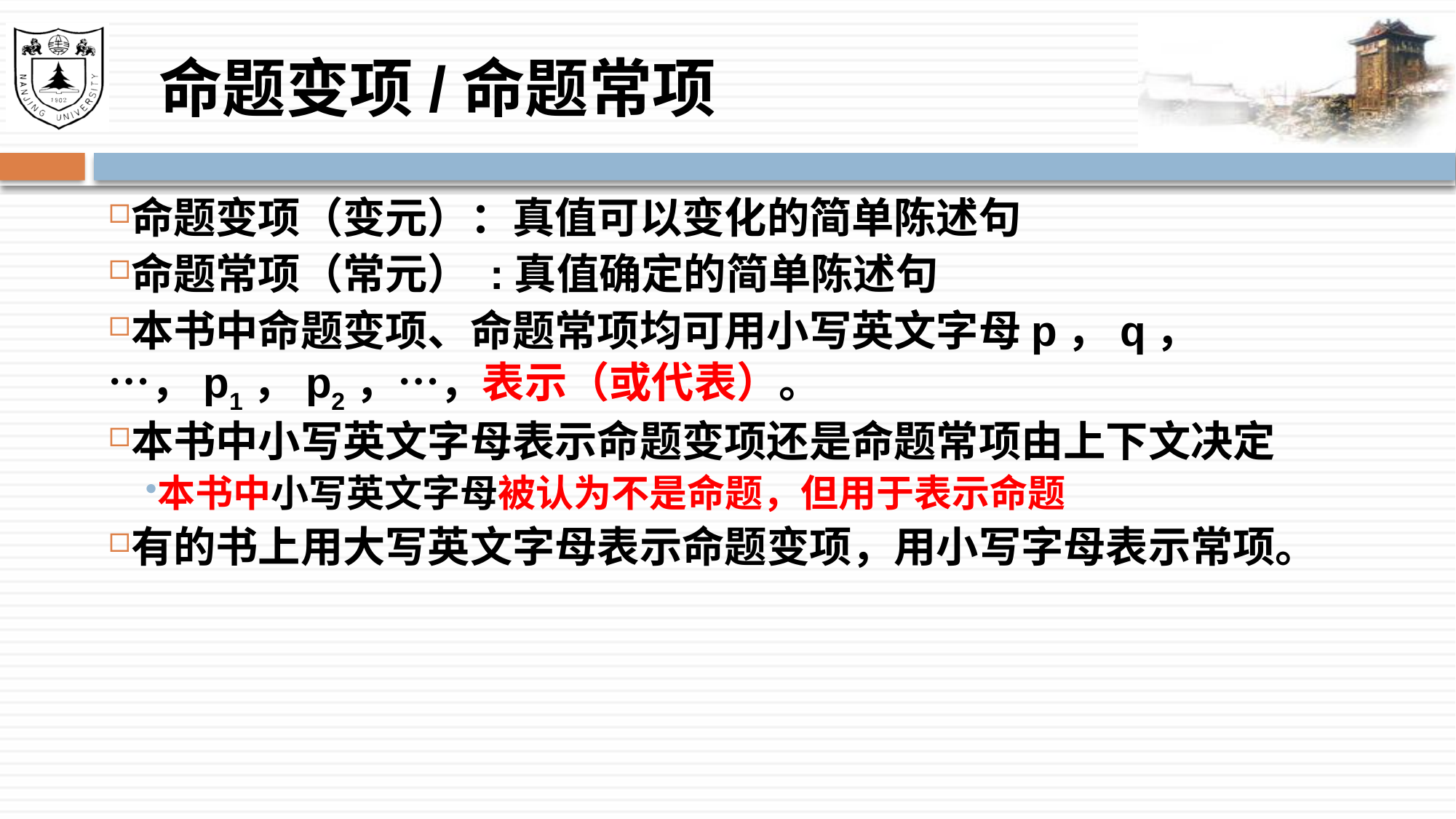

# 命题变项/命题常项
命题变项（变元）：真值可以变化的简单陈述句
命题常项（常元） :真值确定的简单陈述句
本书中命题变项、命题常项均可用小写英文字母p，q，…，p1，p2，…，表示（或代表）。
本书中小写英文字母表示命题变项还是命题常项由上下文决定
本书中小写英文字母被认为不是命题，但用于表示命题
有的书上用大写英文字母表示命题变项，用小写字母表示常项。